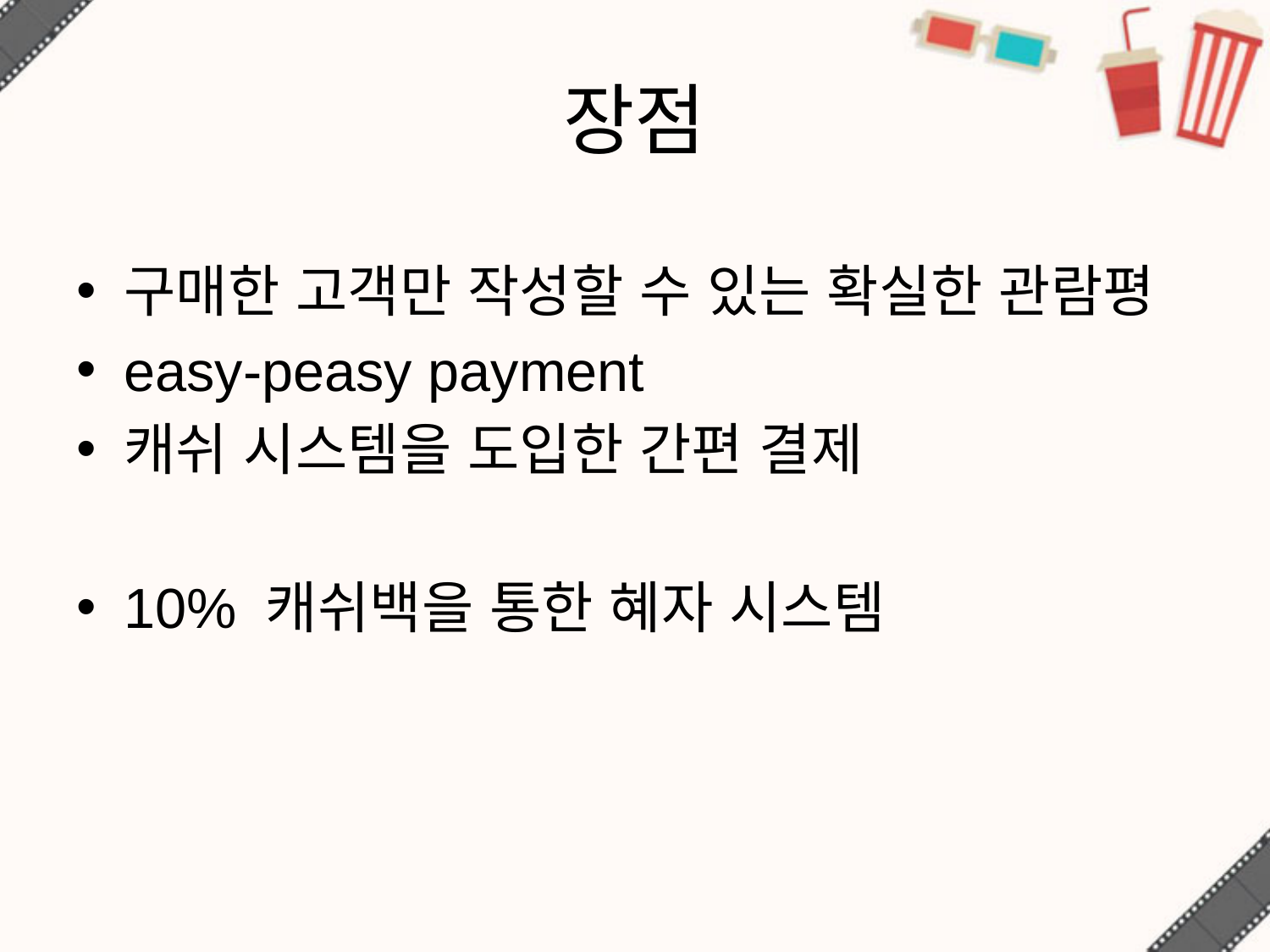

# 장점
구매한 고객만 작성할 수 있는 확실한 관람평
easy-peasy payment
캐쉬 시스템을 도입한 간편 결제

10% 캐쉬백을 통한 혜자 시스템